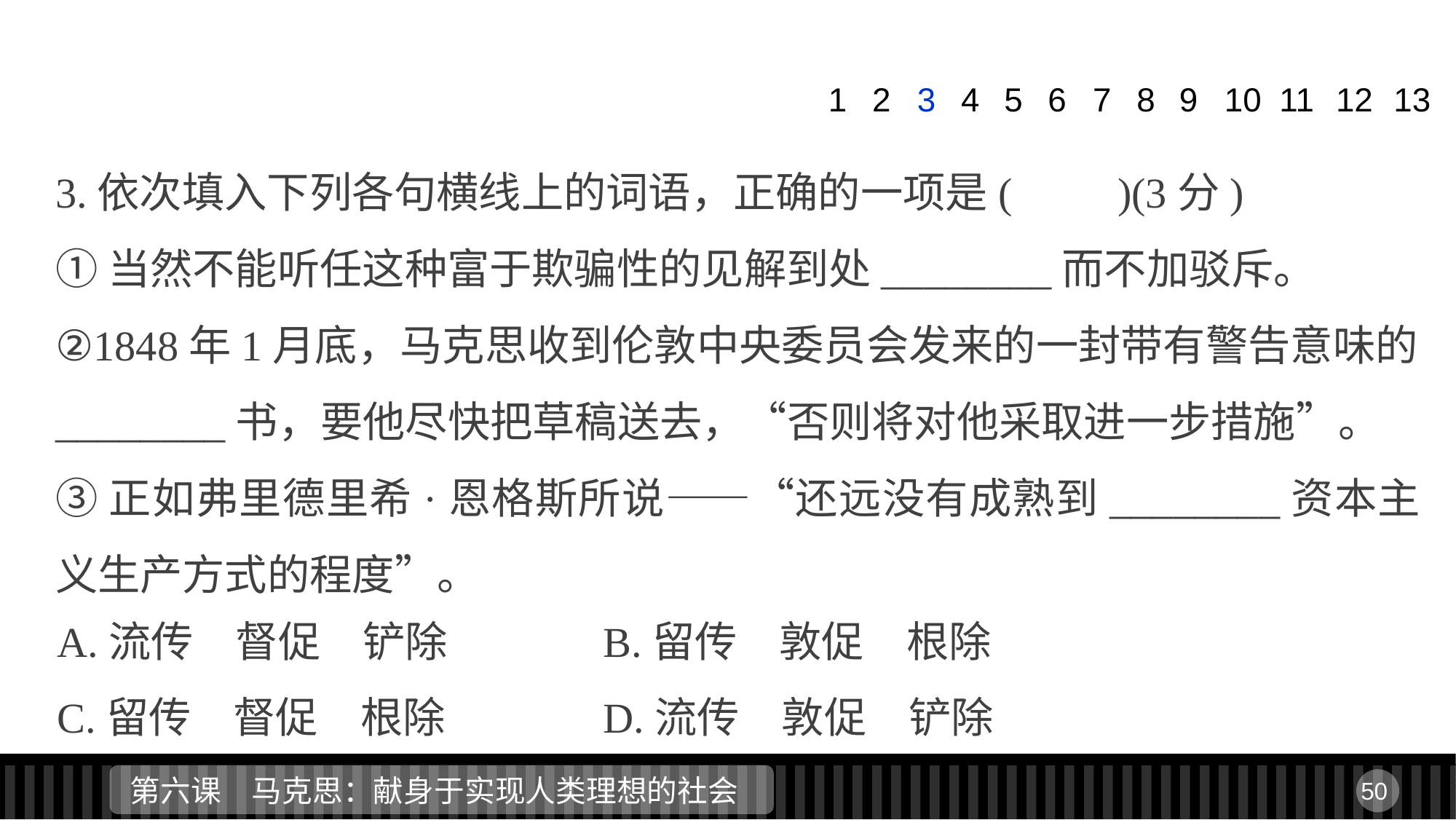

1
2
3
4
5
6
7
8
9
11
12
13
10
3.依次填入下列各句横线上的词语，正确的一项是(　　)(3分)
①当然不能听任这种富于欺骗性的见解到处________而不加驳斥。
②1848年1月底，马克思收到伦敦中央委员会发来的一封带有警告意味的________书，要他尽快把草稿送去，“否则将对他采取进一步措施”。
③正如弗里德里希·恩格斯所说——“还远没有成熟到________资本主义生产方式的程度”。
A.流传　督促　铲除  		B.留传　敦促　根除
C.留传　督促　根除  		D.流传　敦促　铲除